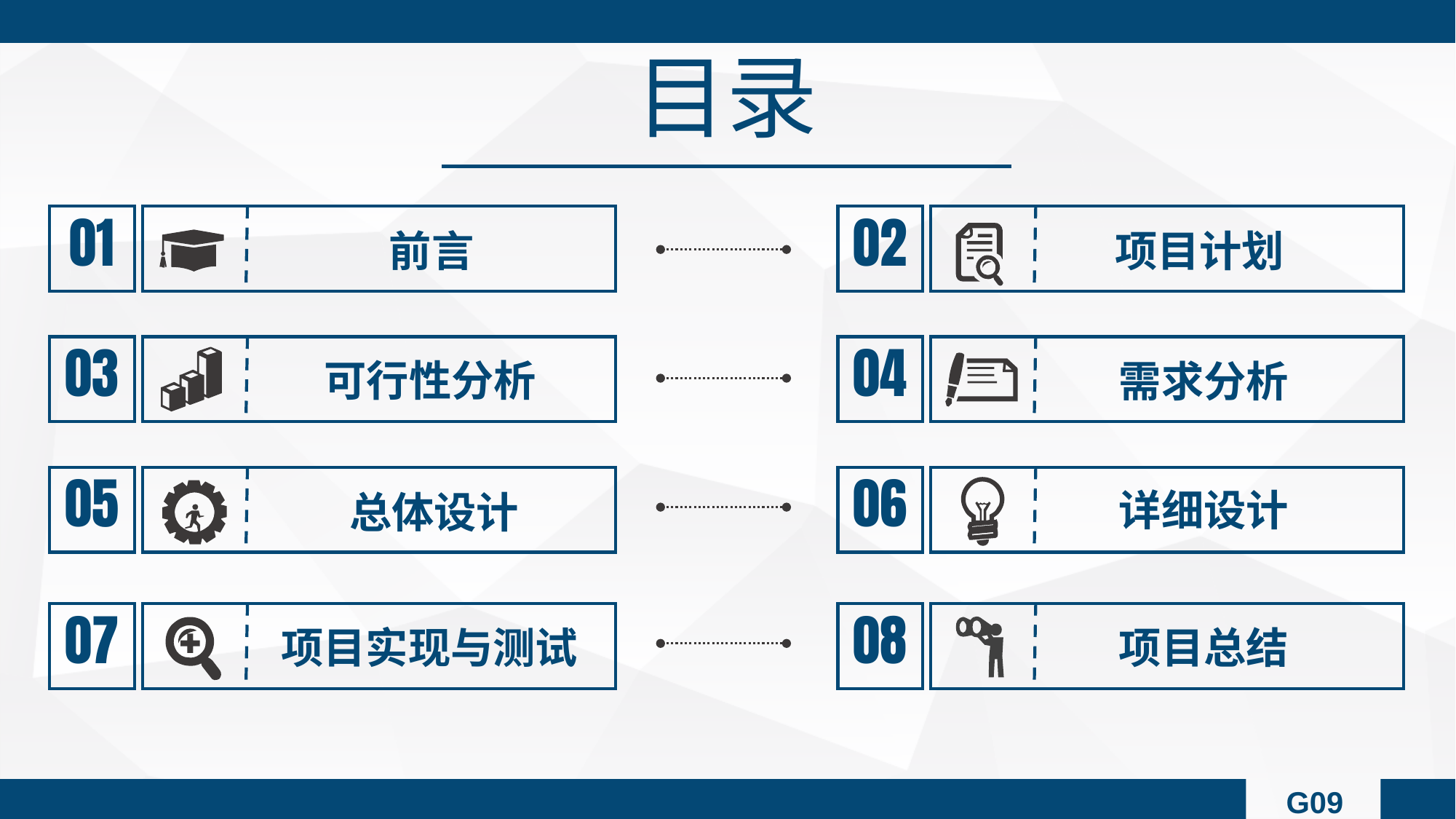

目录
01

前言

02

项目计划

03

可行性分析

04

需求分析

05

总体设计

06

详细设计

07

项目实现与测试

08

项目总结

G09